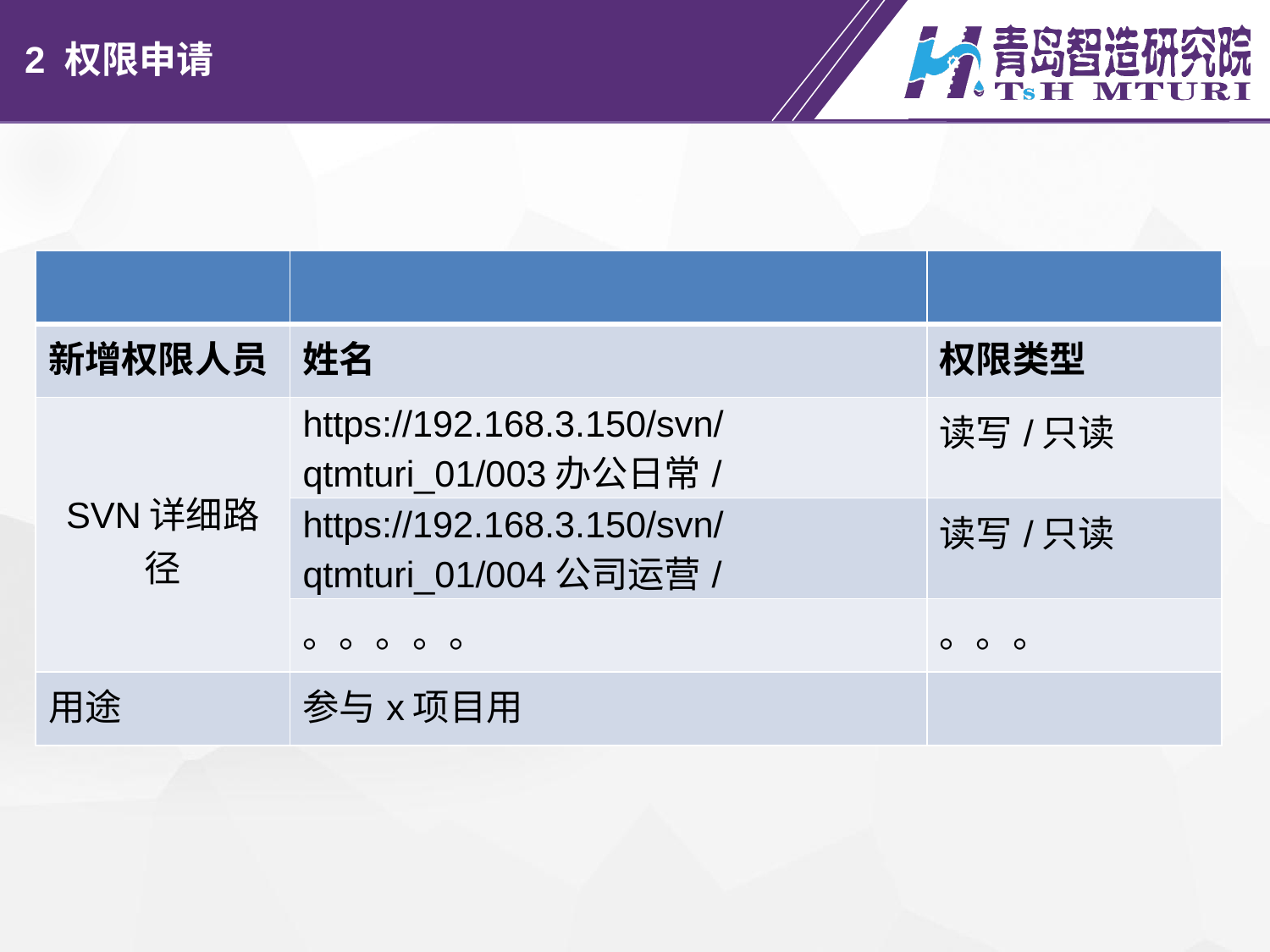

2 权限申请
|  |  |  |
| --- | --- | --- |
| 新增权限人员 | 姓名 | 权限类型 |
| SVN详细路径 | https://192.168.3.150/svn/qtmturi\_01/003办公日常/ | 读写/只读 |
|  | https://192.168.3.150/svn/qtmturi\_01/004公司运营/ | 读写/只读 |
|  | 。。。。。 | 。。。 |
| 用途 | 参与x项目用 |  |